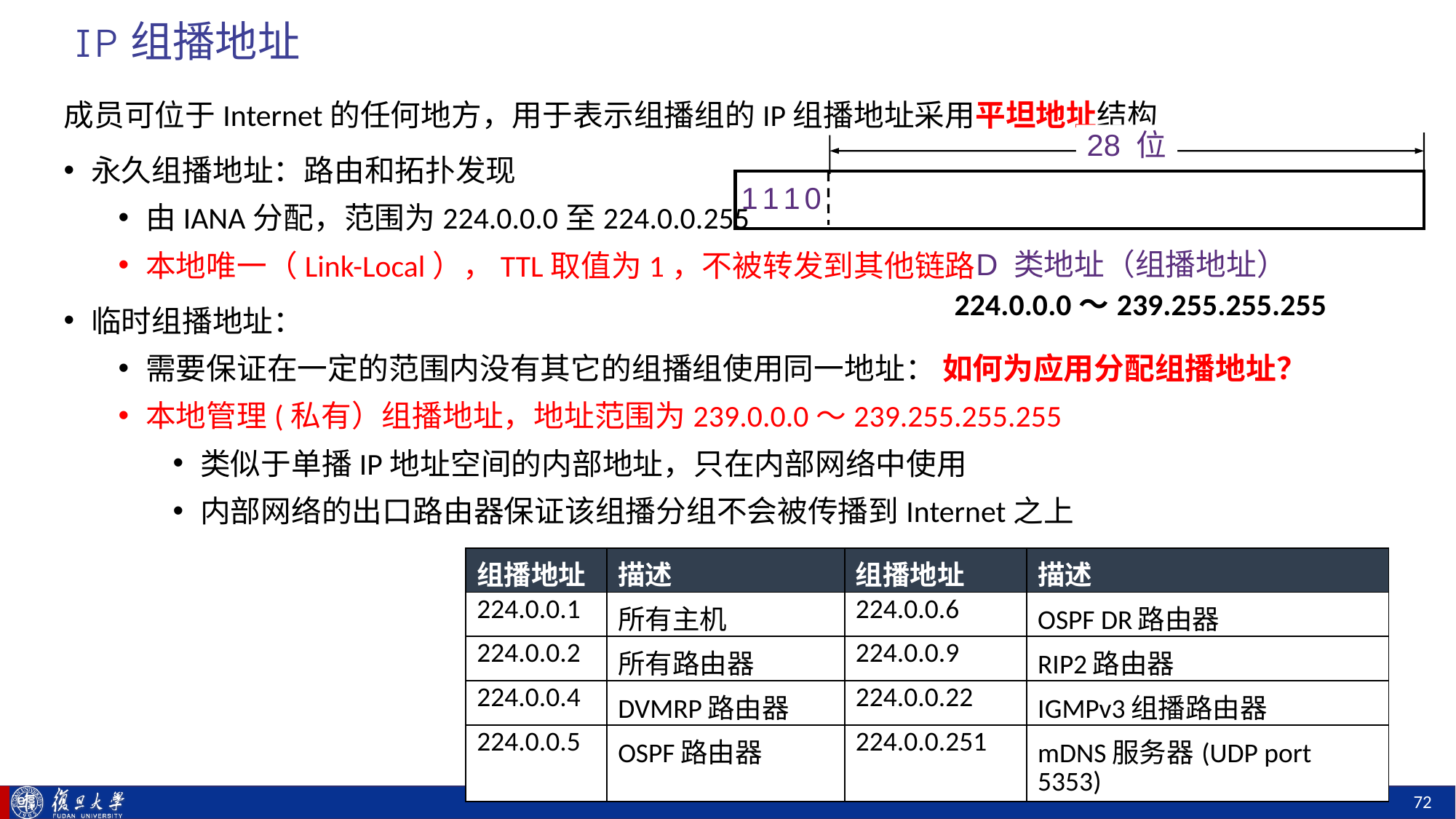

# IP组播地址
成员可位于Internet的任何地方，用于表示组播组的IP组播地址采用平坦地址结构
永久组播地址：路由和拓扑发现
由IANA分配，范围为224.0.0.0至224.0.0.255
本地唯一（Link-Local），TTL取值为1，不被转发到其他链路
临时组播地址：
需要保证在一定的范围内没有其它的组播组使用同一地址： 如何为应用分配组播地址？
本地管理(私有）组播地址，地址范围为239.0.0.0～239.255.255.255
类似于单播IP地址空间的内部地址，只在内部网络中使用
内部网络的出口路由器保证该组播分组不会被传播到Internet之上

28 位

1 1 1 0
D 类地址（组播地址）
224.0.0.0～239.255.255.255
| 组播地址 | 描述 | 组播地址 | 描述 |
| --- | --- | --- | --- |
| 224.0.0.1 | 所有主机 | 224.0.0.6 | OSPF DR路由器 |
| 224.0.0.2 | 所有路由器 | 224.0.0.9 | RIP2路由器 |
| 224.0.0.4 | DVMRP路由器 | 224.0.0.22 | IGMPv3组播路由器 |
| 224.0.0.5 | OSPF路由器 | 224.0.0.251 | mDNS服务器(UDP port 5353) |